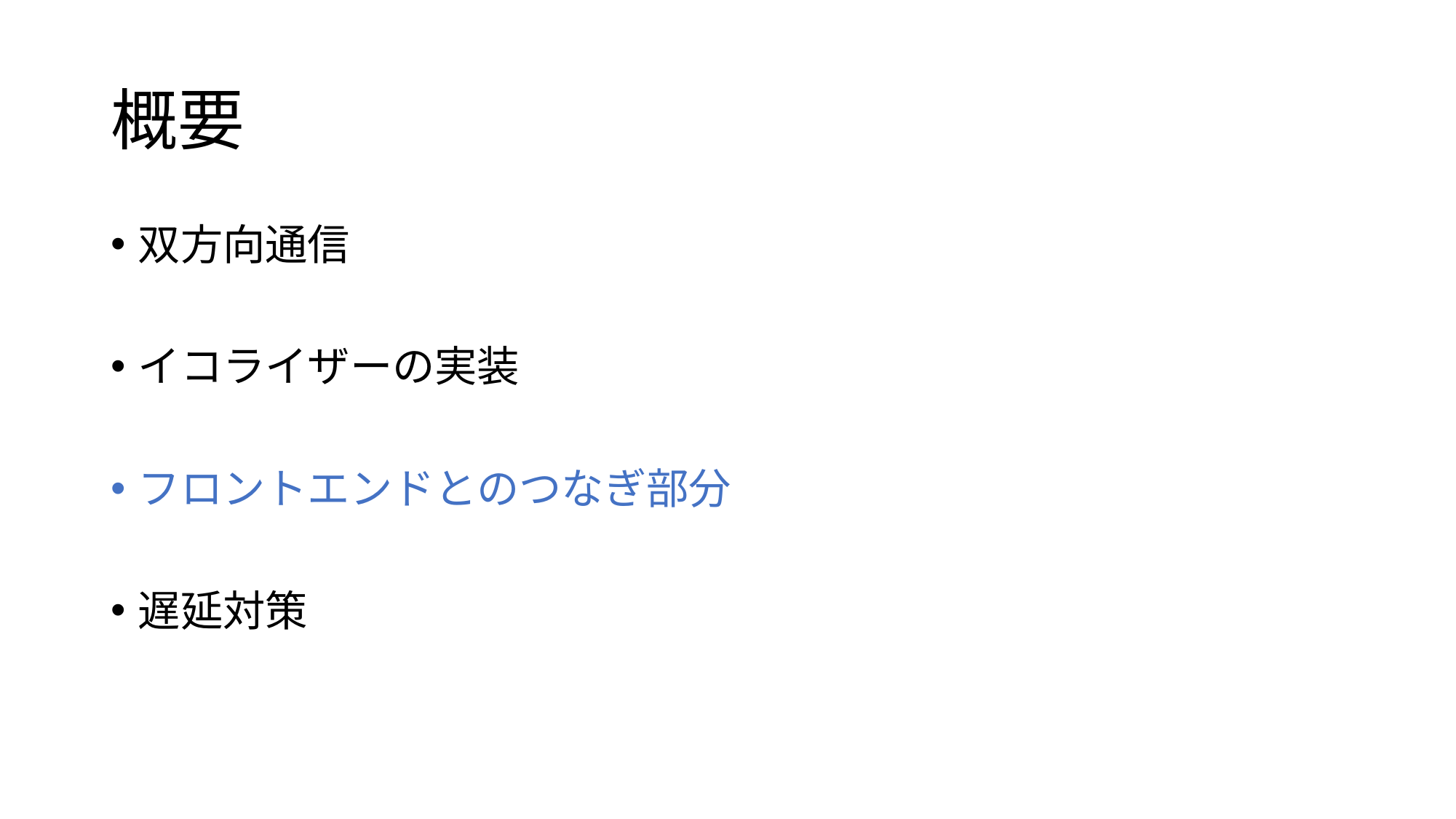

# 概要
双方向通信

イコライザーの実装

フロントエンドとのつなぎ部分

遅延対策